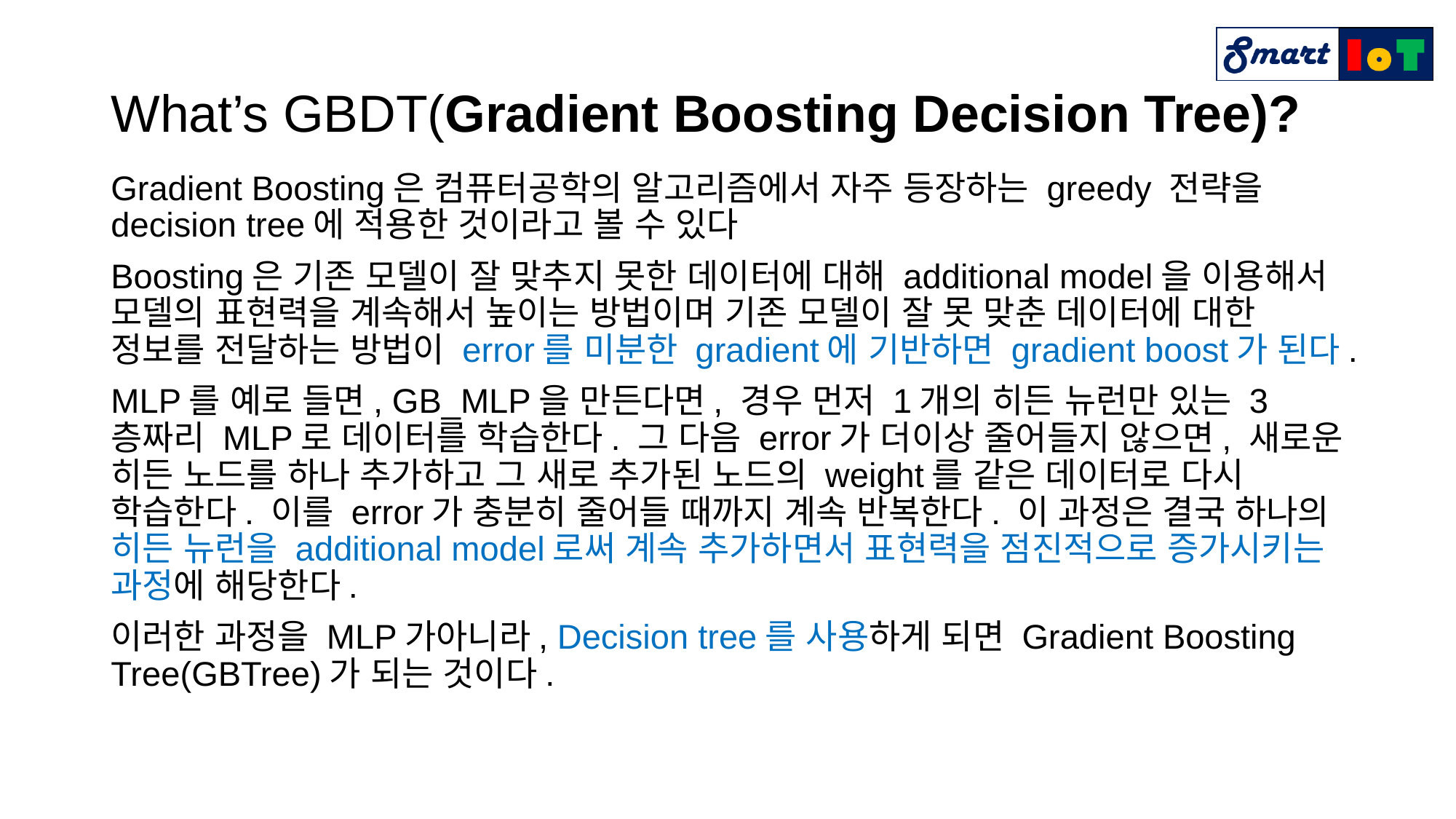

# What’s GBDT(Gradient Boosting Decision Tree)?
Gradient Boosting은 컴퓨터공학의 알고리즘에서 자주 등장하는 greedy 전략을 decision tree에 적용한 것이라고 볼 수 있다
Boosting은 기존 모델이 잘 맞추지 못한 데이터에 대해 additional model을 이용해서 모델의 표현력을 계속해서 높이는 방법이며 기존 모델이 잘 못 맞춘 데이터에 대한 정보를 전달하는 방법이 error를 미분한 gradient에 기반하면 gradient boost가 된다.
MLP를 예로 들면, GB_MLP을 만든다면, 경우 먼저 1개의 히든 뉴런만 있는 3층짜리 MLP로 데이터를 학습한다. 그 다음 error가 더이상 줄어들지 않으면, 새로운 히든 노드를 하나 추가하고 그 새로 추가된 노드의 weight를 같은 데이터로 다시 학습한다. 이를 error가 충분히 줄어들 때까지 계속 반복한다. 이 과정은 결국 하나의 히든 뉴런을 additional model로써 계속 추가하면서 표현력을 점진적으로 증가시키는 과정에 해당한다.
이러한 과정을 MLP가아니라, Decision tree를 사용하게 되면 Gradient Boosting Tree(GBTree)가 되는 것이다.